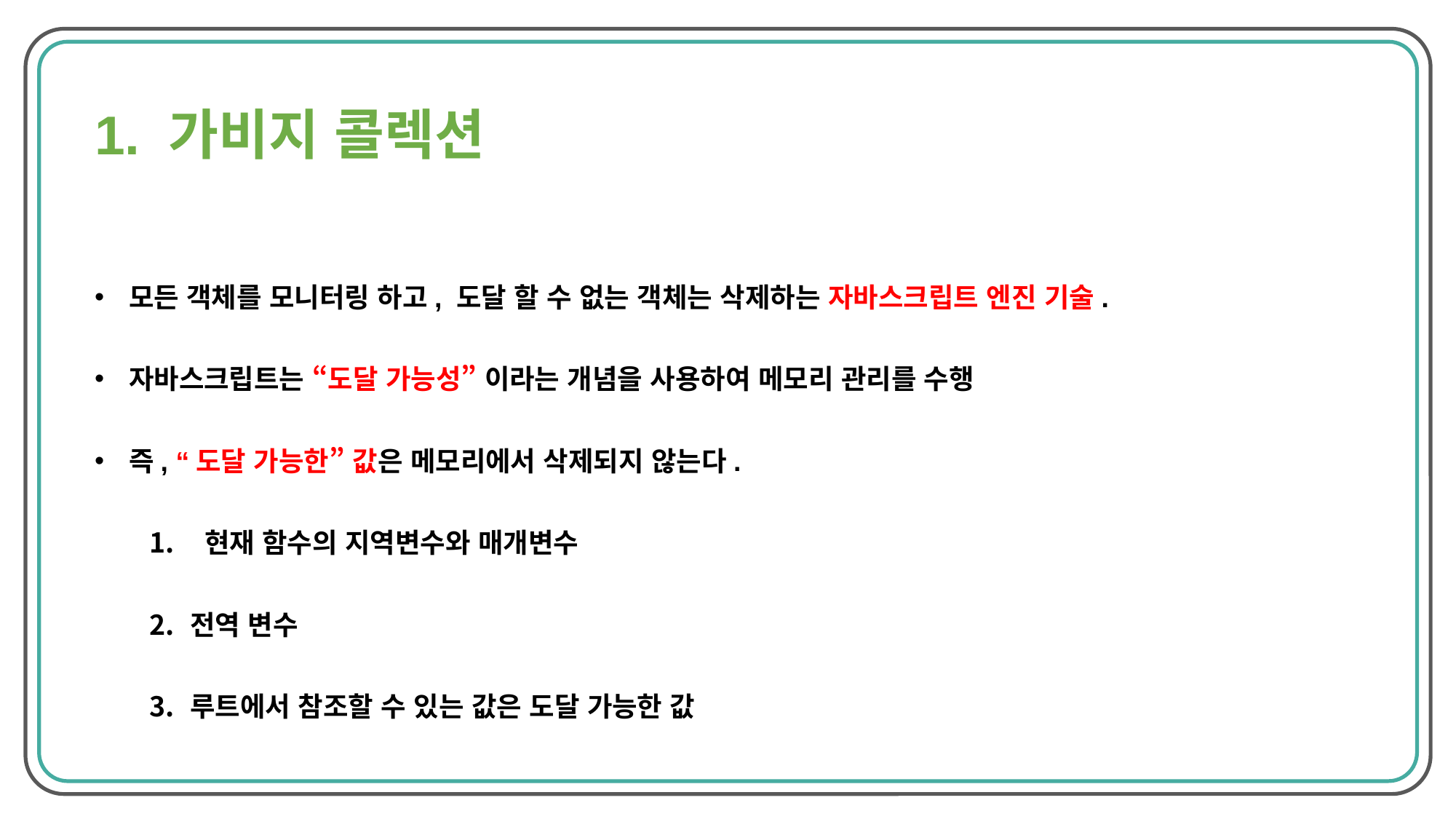

1. 가비지 콜렉션
모든 객체를 모니터링 하고, 도달 할 수 없는 객체는 삭제하는 자바스크립트 엔진 기술.
자바스크립트는 “도달 가능성” 이라는 개념을 사용하여 메모리 관리를 수행
즉, “도달 가능한” 값은 메모리에서 삭제되지 않는다.
 현재 함수의 지역변수와 매개변수
전역 변수
루트에서 참조할 수 있는 값은 도달 가능한 값